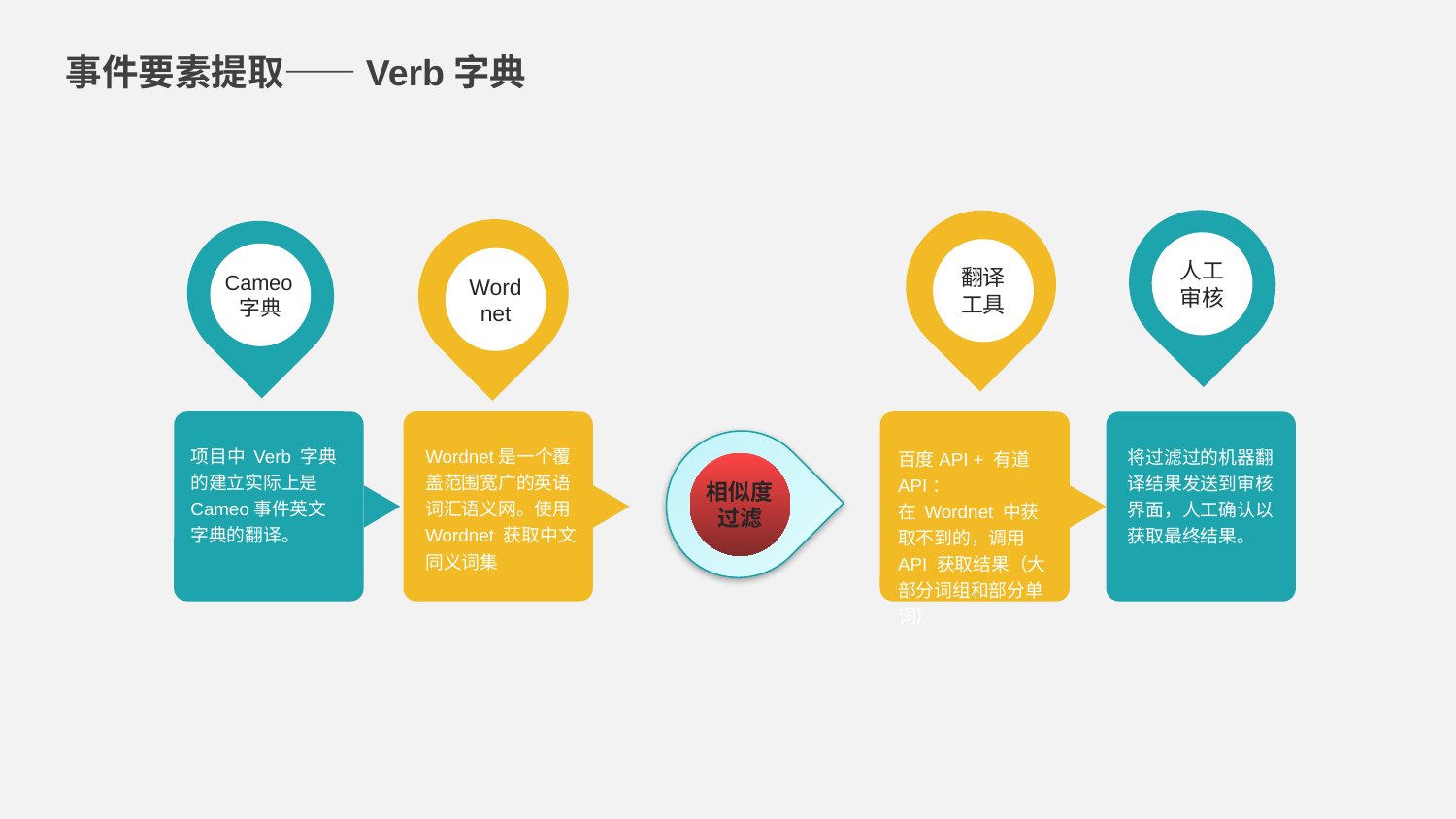

事件要素提取——Verb字典

人工 审核

Cameo字典
翻译
工具
Word
net

项目中 Verb 字典的建立实际上是Cameo事件英文字典的翻译。

百度API + 有道API：
在 Wordnet 中获取不到的，调用 API 获取结果（大部分词组和部分单词）

相似度过滤
Wordnet是一个覆盖范围宽广的英语词汇语义网。使用 Wordnet 获取中文同义词集
将过滤过的机器翻译结果发送到审核界面，人工确认以获取最终结果。